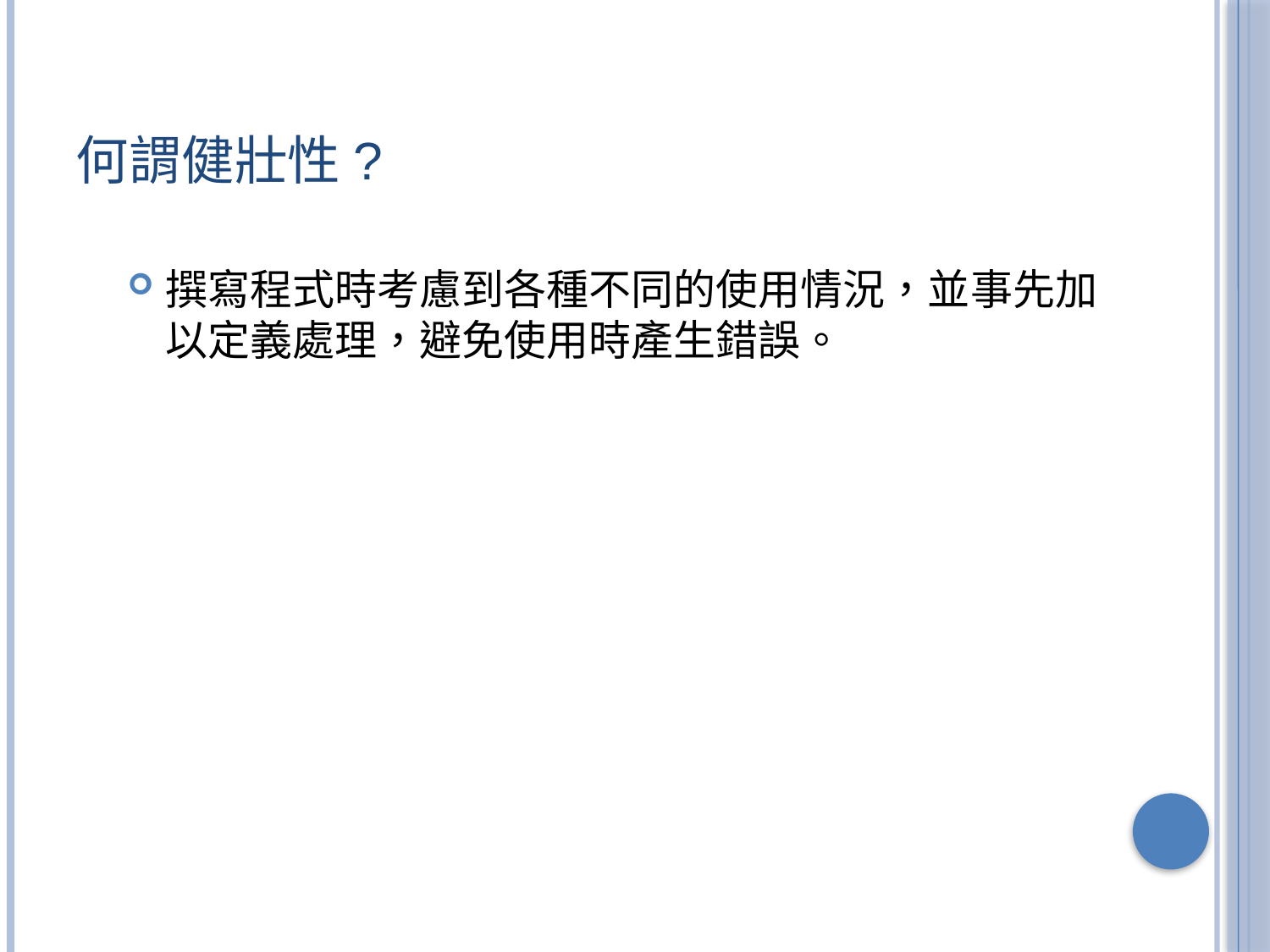

# 何謂健壯性?
撰寫程式時考慮到各種不同的使用情況，並事先加以定義處理，避免使用時產生錯誤。